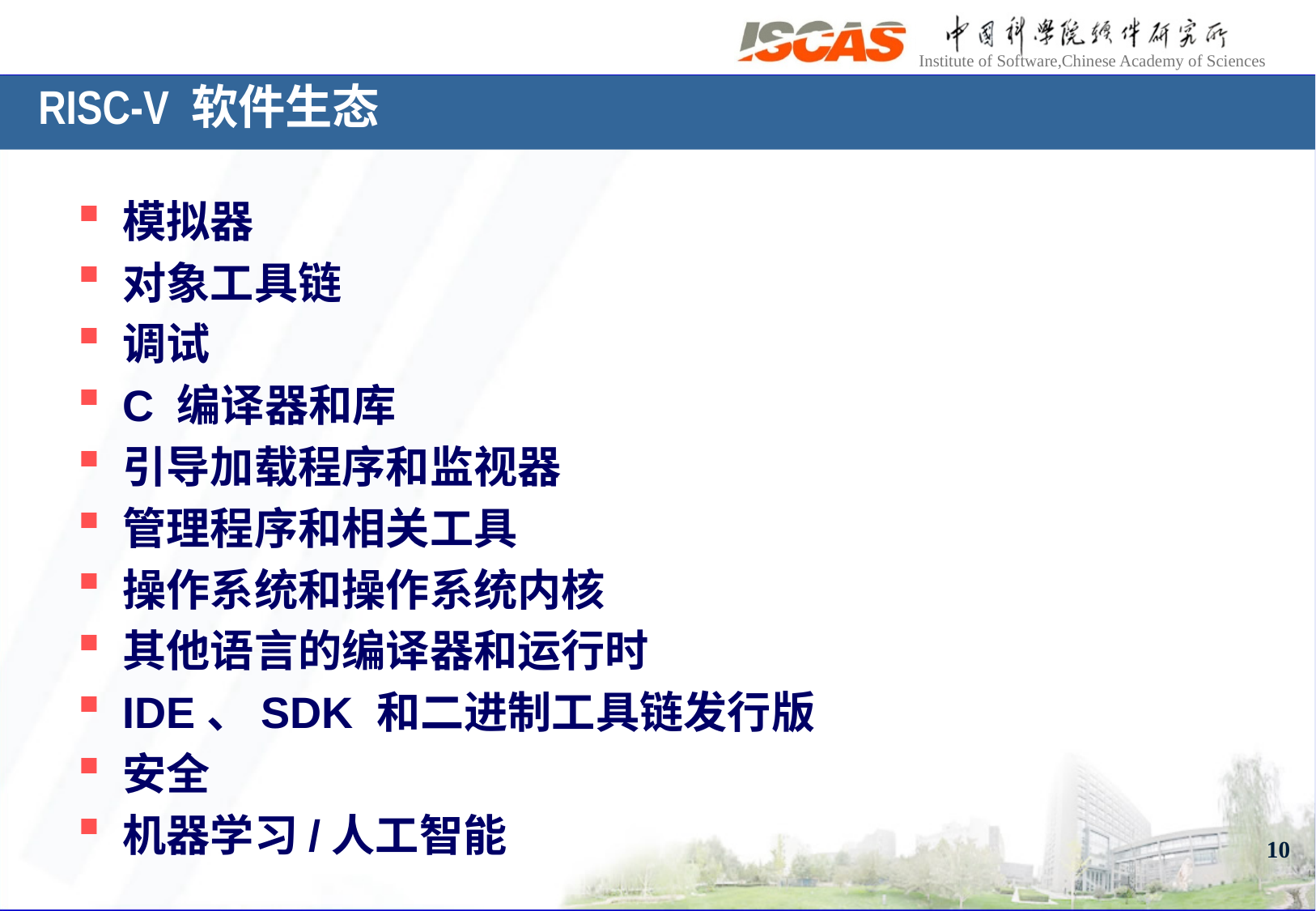

# RISC-V 软件生态
模拟器
对象工具链
调试
C 编译器和库
引导加载程序和监视器
管理程序和相关工具
操作系统和操作系统内核
其他语言的编译器和运行时
IDE、SDK 和二进制工具链发行版
安全
机器学习/人工智能
10